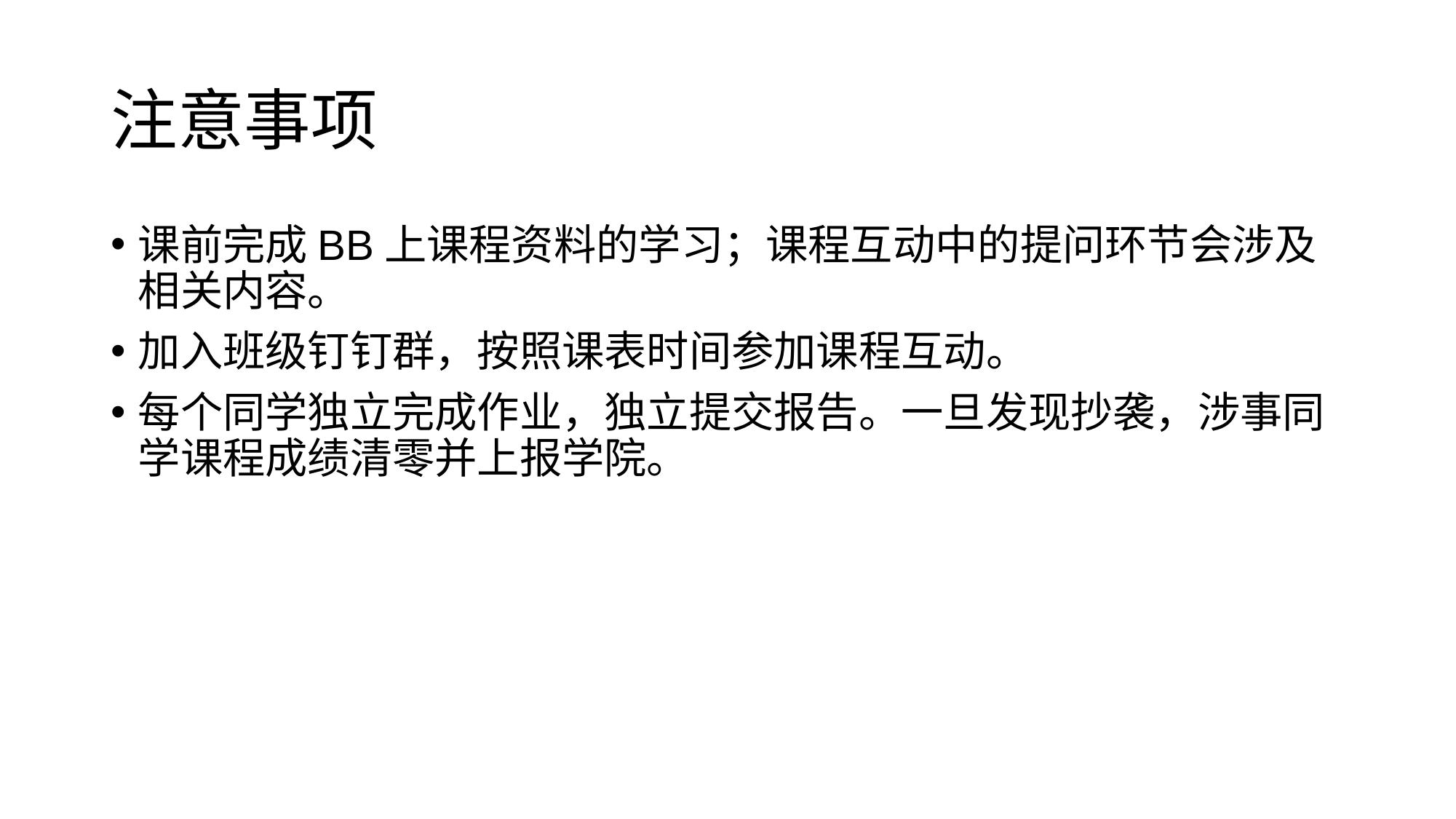

# 注意事项
课前完成BB上课程资料的学习；课程互动中的提问环节会涉及相关内容。
加入班级钉钉群，按照课表时间参加课程互动。
每个同学独立完成作业，独立提交报告。一旦发现抄袭，涉事同学课程成绩清零并上报学院。